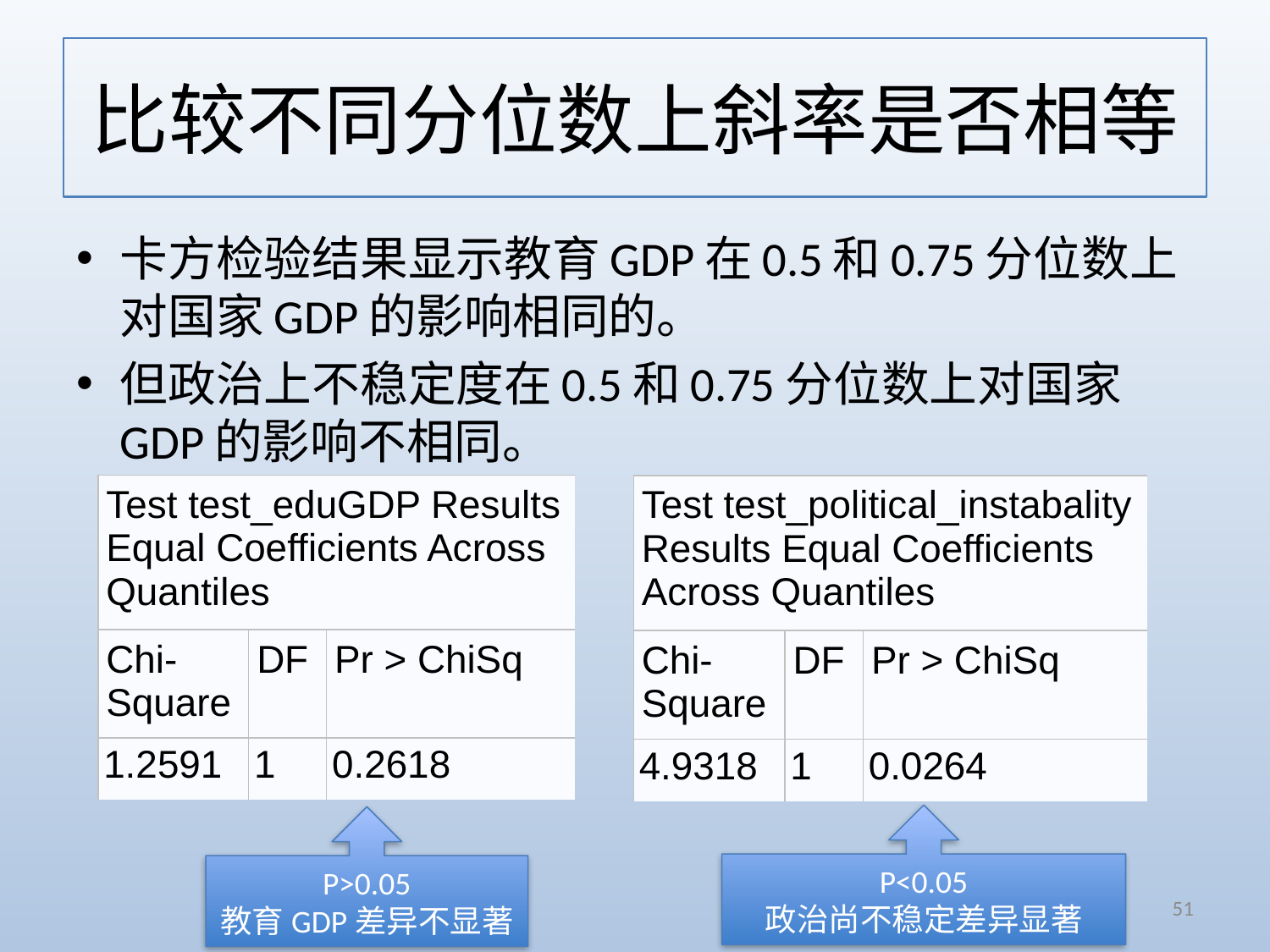

# 比较不同分位数上斜率是否相等
卡方检验结果显示教育GDP在0.5和0.75分位数上对国家GDP的影响相同的。
但政治上不稳定度在0.5和0.75分位数上对国家GDP的影响不相同。
| Test test\_eduGDP Results Equal Coefficients Across Quantiles |  |  |
| --- | --- | --- |
| Chi- Square | DF | Pr > ChiSq |
| 1.2591 | 1 | 0.2618 |
| Test test\_political\_instabality Results Equal Coefficients Across Quantiles |  |  |
| --- | --- | --- |
| Chi- Square | DF | Pr > ChiSq |
| 4.9318 | 1 | 0.0264 |
P<0.05
政治尚不稳定差异显著
P>0.05
教育GDP差异不显著
51